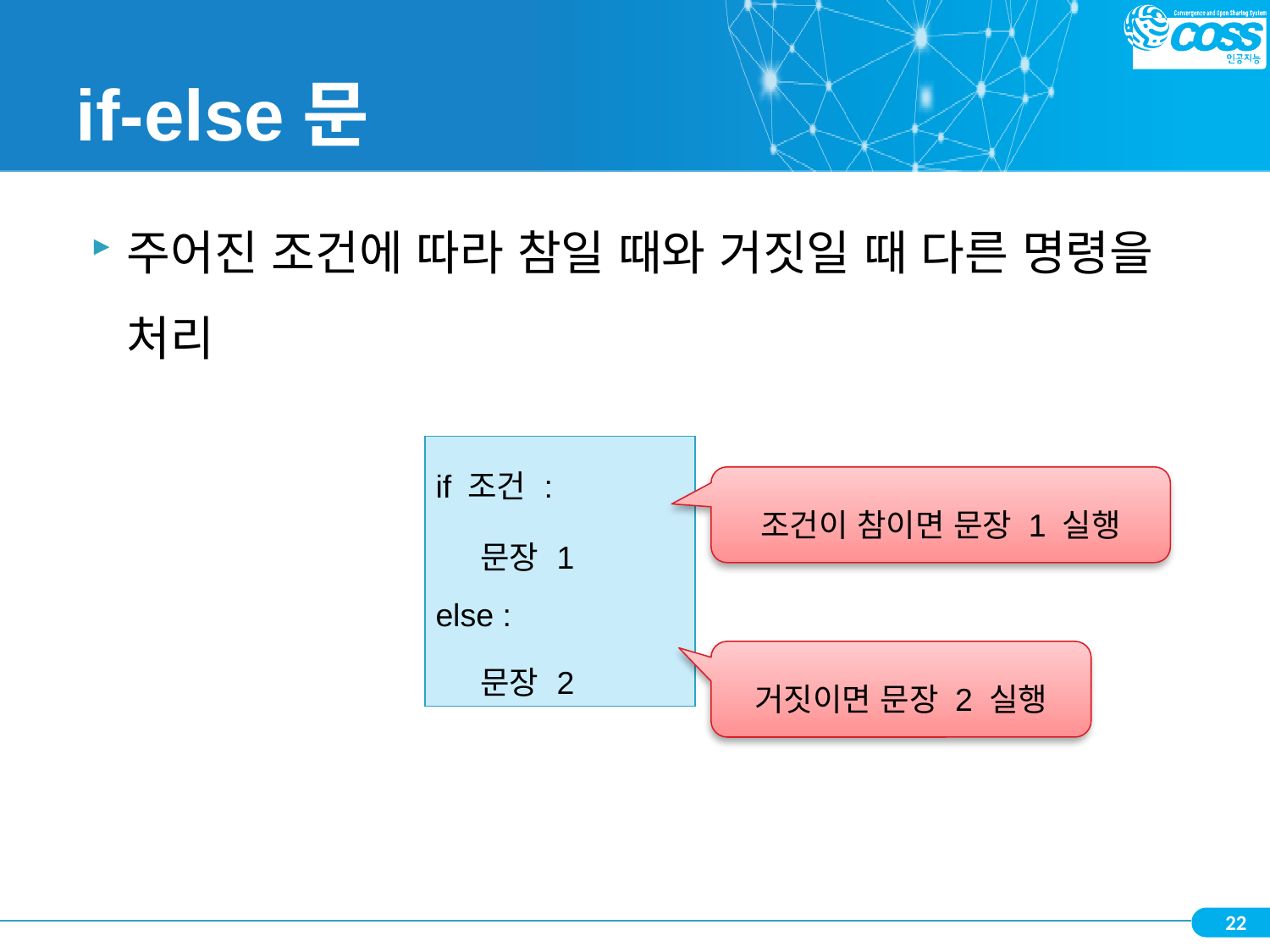

# if-else문
주어진 조건에 따라 참일 때와 거짓일 때 다른 명령을 처리
| if 조건 : 문장 1 else : 문장 2 |
| --- |
조건이 참이면 문장 1 실행
거짓이면 문장 2 실행